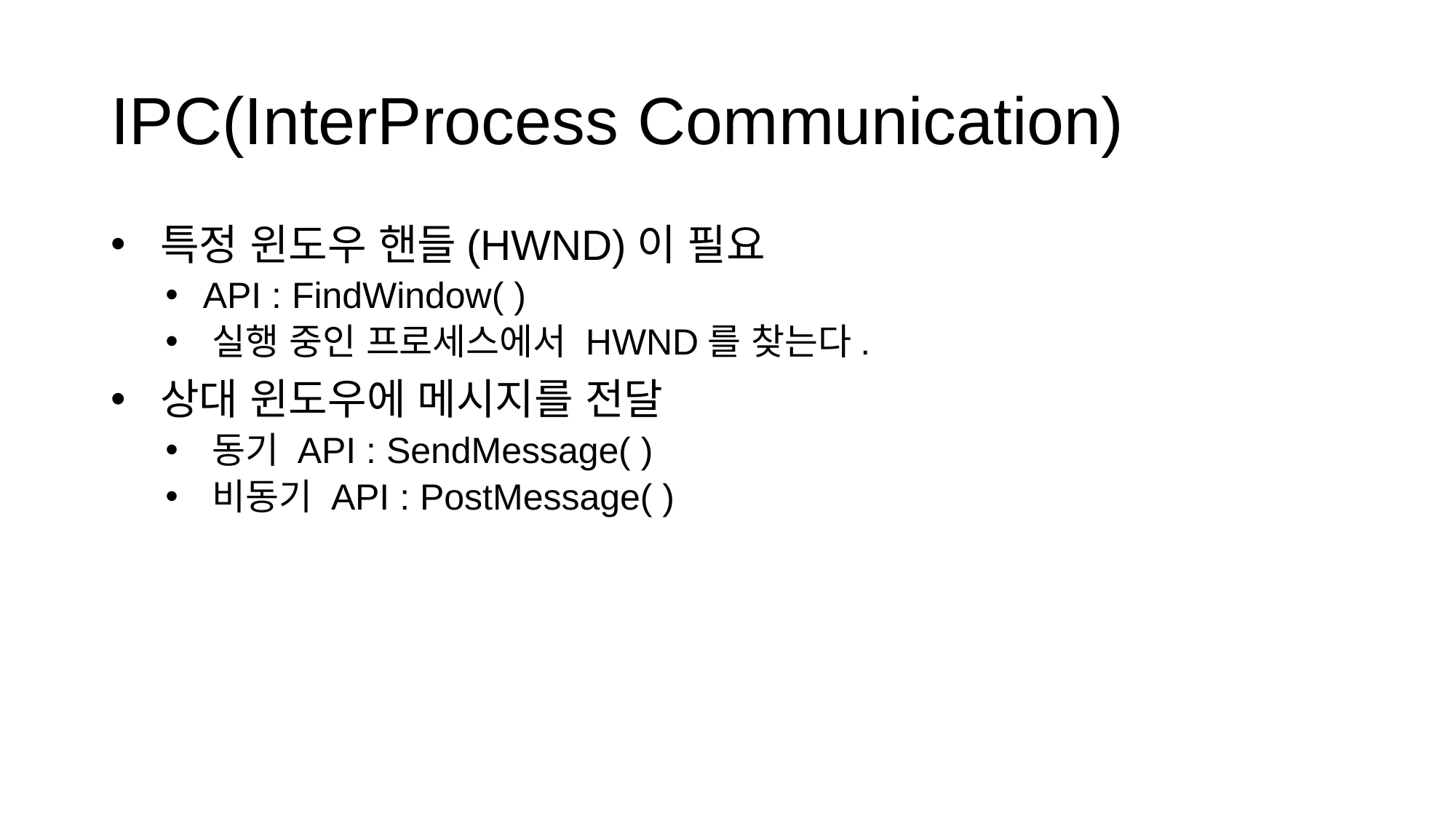

# IPC(InterProcess Communication)
 특정 윈도우 핸들(HWND)이 필요
 API : FindWindow( )
 실행 중인 프로세스에서 HWND를 찾는다.
 상대 윈도우에 메시지를 전달
 동기 API : SendMessage( )
 비동기 API : PostMessage( )